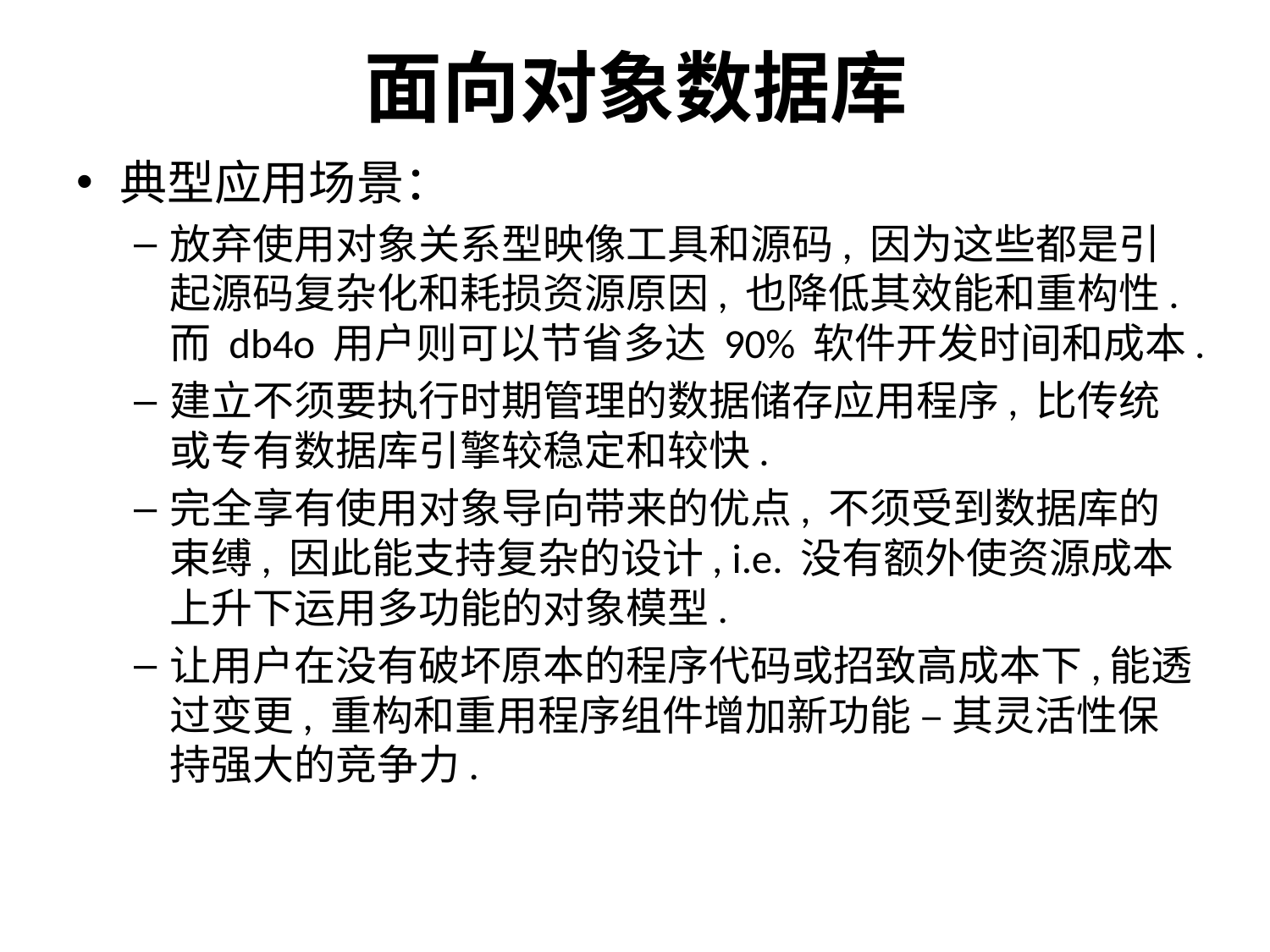

# 面向对象数据库
典型应用场景：
放弃使用对象关系型映像工具和源码, 因为这些都是引起源码复杂化和耗损资源原因, 也降低其效能和重构性. 而 db4o 用户则可以节省多达 90% 软件开发时间和成本.
建立不须要执行时期管理的数据储存应用程序, 比传统或专有数据库引擎较稳定和较快.
完全享有使用对象导向带来的优点, 不须受到数据库的束缚, 因此能支持复杂的设计, i.e. 没有额外使资源成本上升下运用多功能的对象模型.
让用户在没有破坏原本的程序代码或招致高成本下,能透过变更, 重构和重用程序组件增加新功能 – 其灵活性保持强大的竞争力.